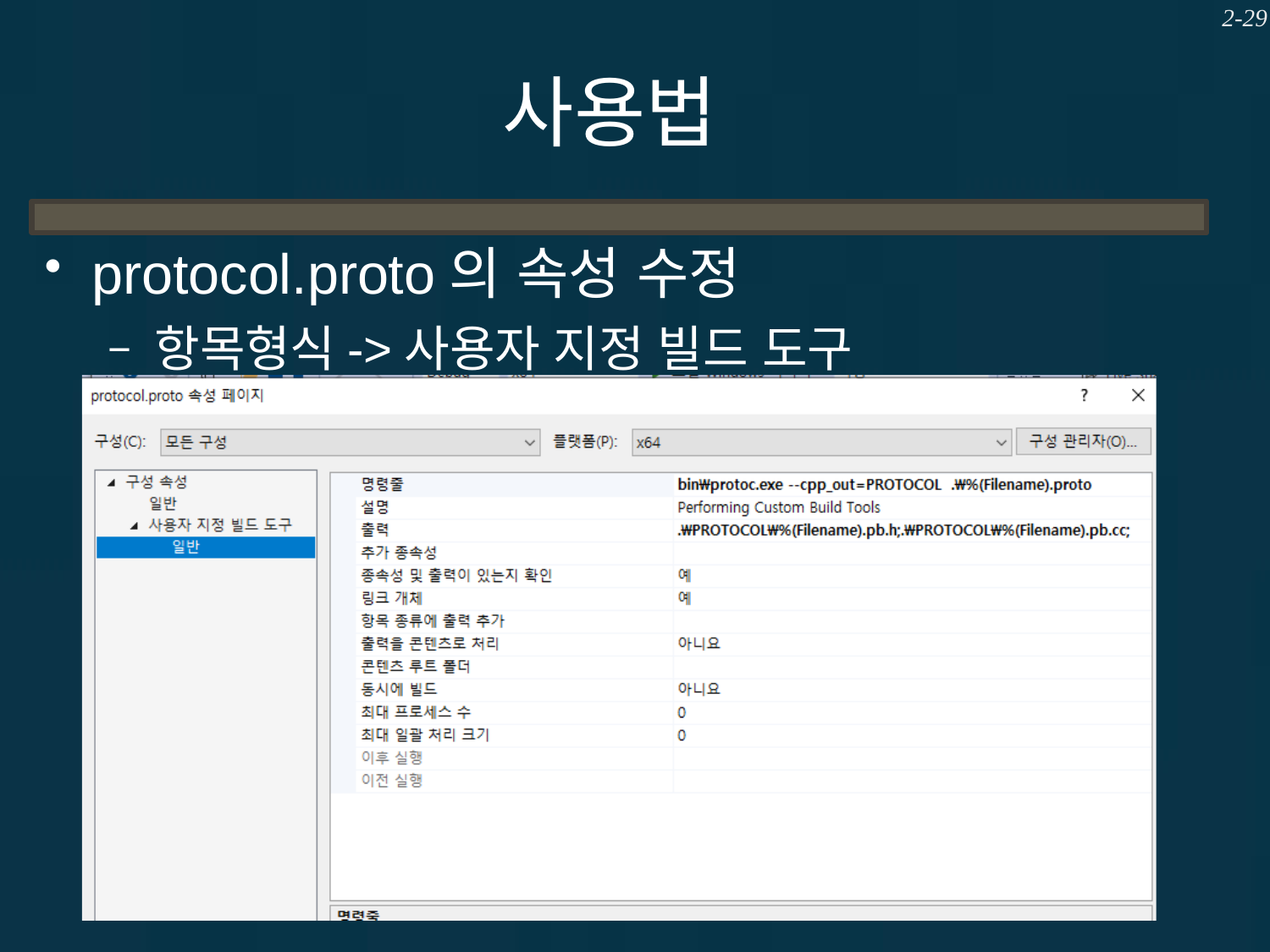

2-29
# 사용법

protocol.proto의 속성 수정
– 항목형식->사용자 지정 빌드 도구